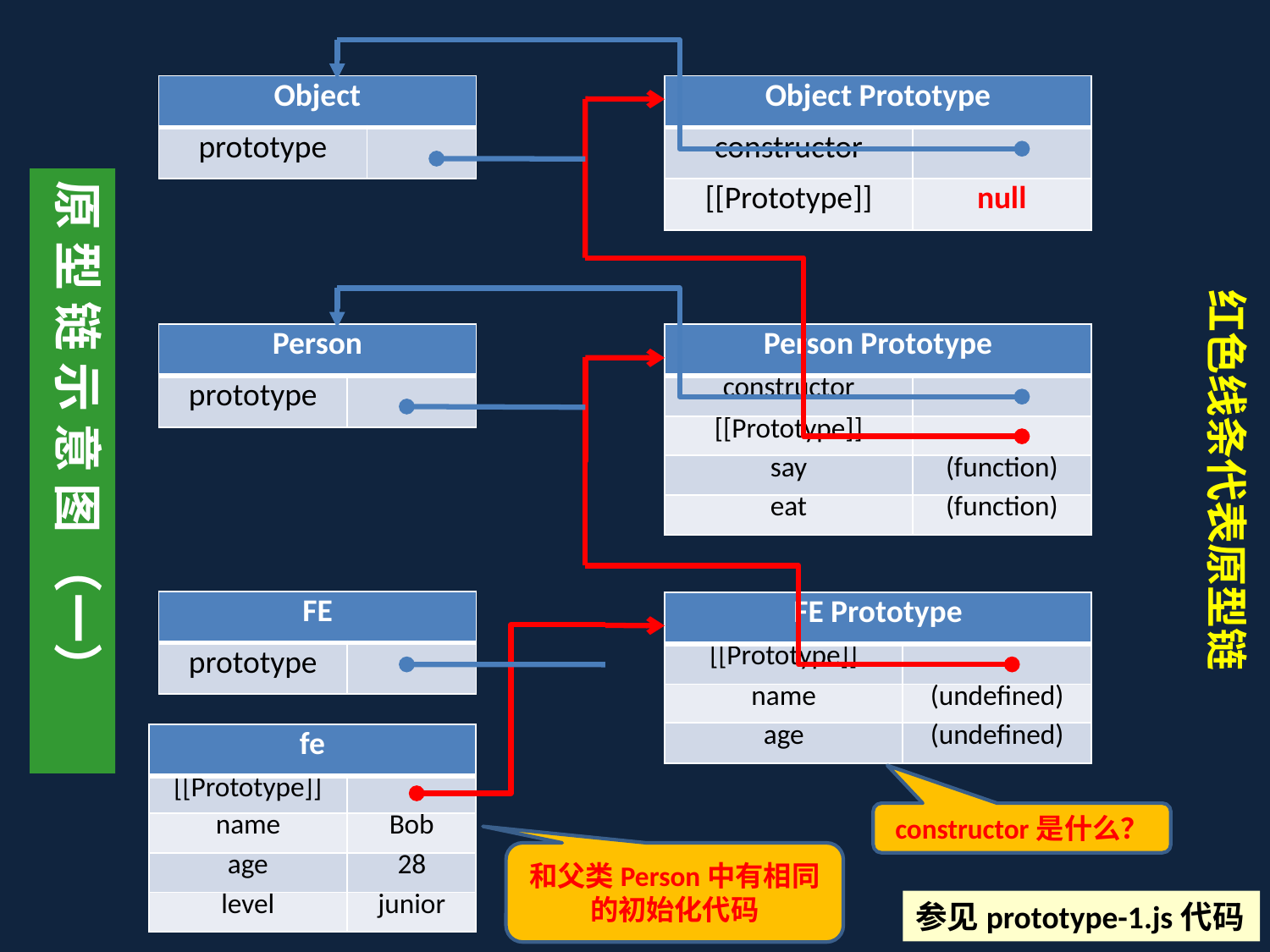

| Object |  |
| --- | --- |
| prototype |  |
| Object Prototype |  |
| --- | --- |
| constructor |  |
| [[Prototype]] | null |
原 型 链 示 意 图 （一）
红色线条代表原型链
| Person |  |
| --- | --- |
| prototype |  |
| Person Prototype |  |
| --- | --- |
| constructor |  |
| [[Prototype]] |  |
| say | (function) |
| eat | (function) |
| FE |  |
| --- | --- |
| prototype |  |
| FE Prototype |  |
| --- | --- |
| [[Prototype]] |  |
| name | (undefined) |
| age | (undefined) |
| fe |  |
| --- | --- |
| [[Prototype]] |  |
| name | Bob |
| age | 28 |
| level | junior |
constructor是什么？
和父类Person中有相同的初始化代码
参见prototype-1.js代码